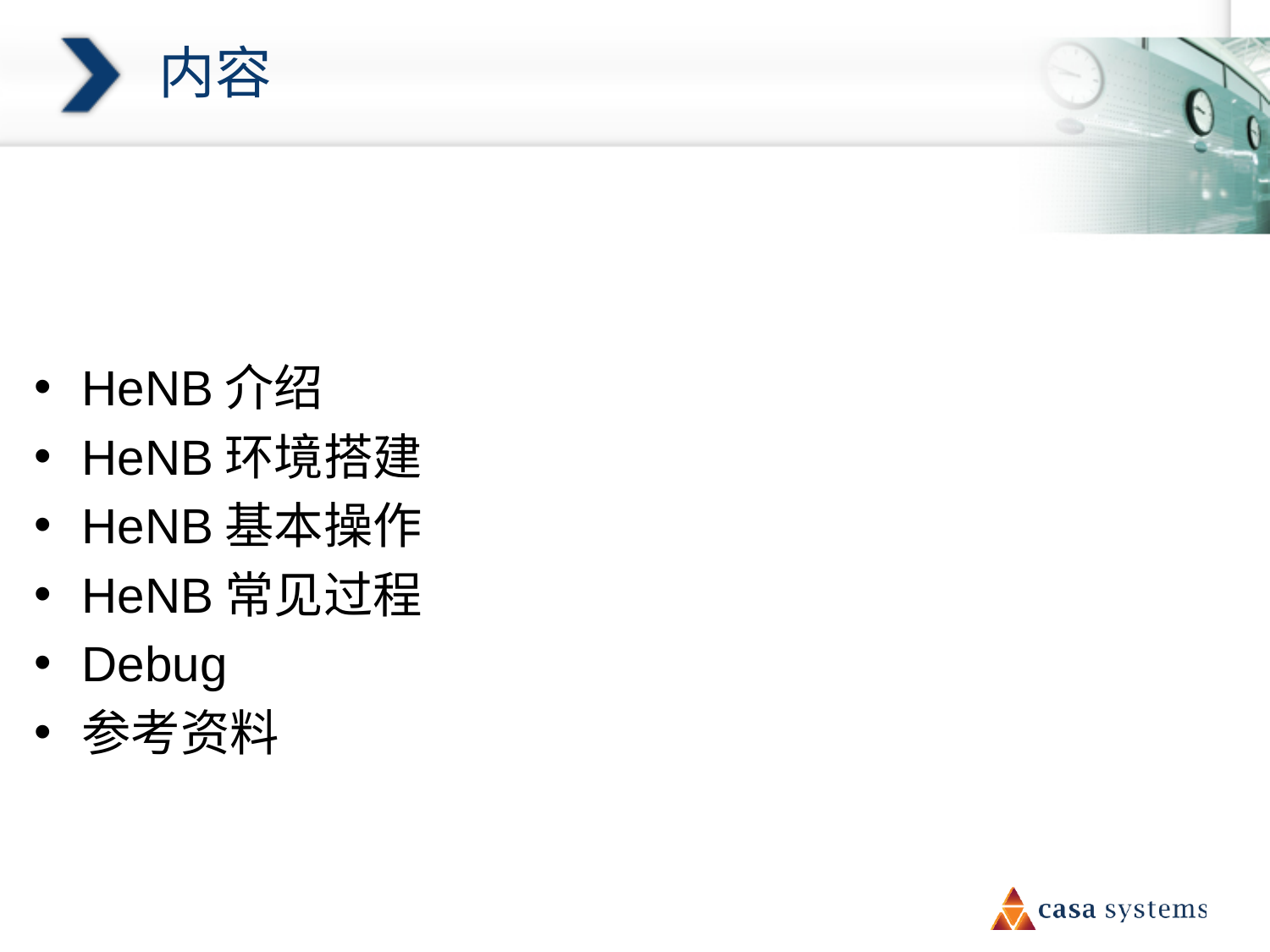

# 内容

HeNB介绍
HeNB环境搭建
HeNB基本操作
HeNB常见过程
Debug
参考资料